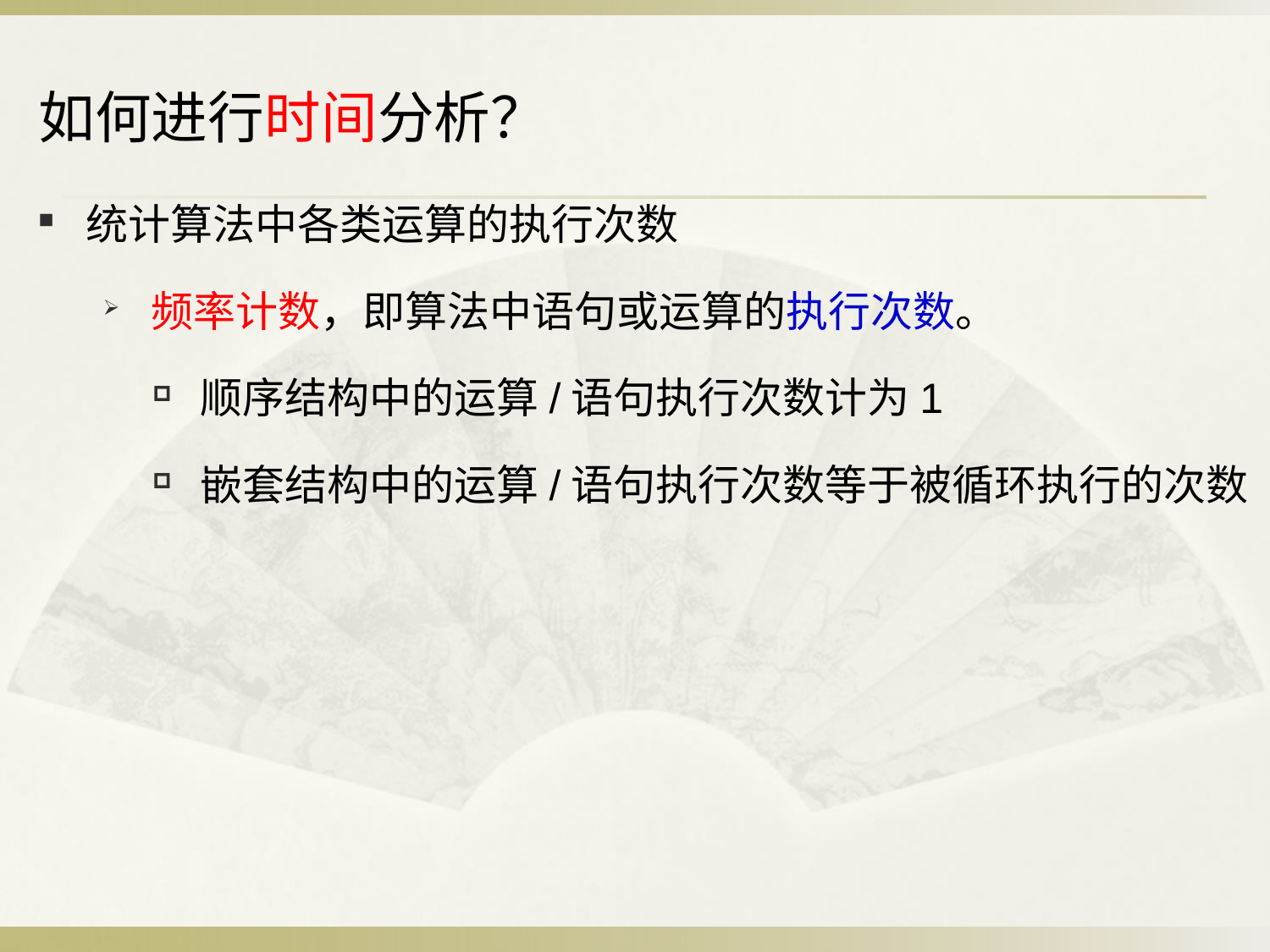

# 如何进行时间分析？
统计算法中各类运算的执行次数
频率计数，即算法中语句或运算的执行次数。
顺序结构中的运算/语句执行次数计为1
嵌套结构中的运算/语句执行次数等于被循环执行的次数